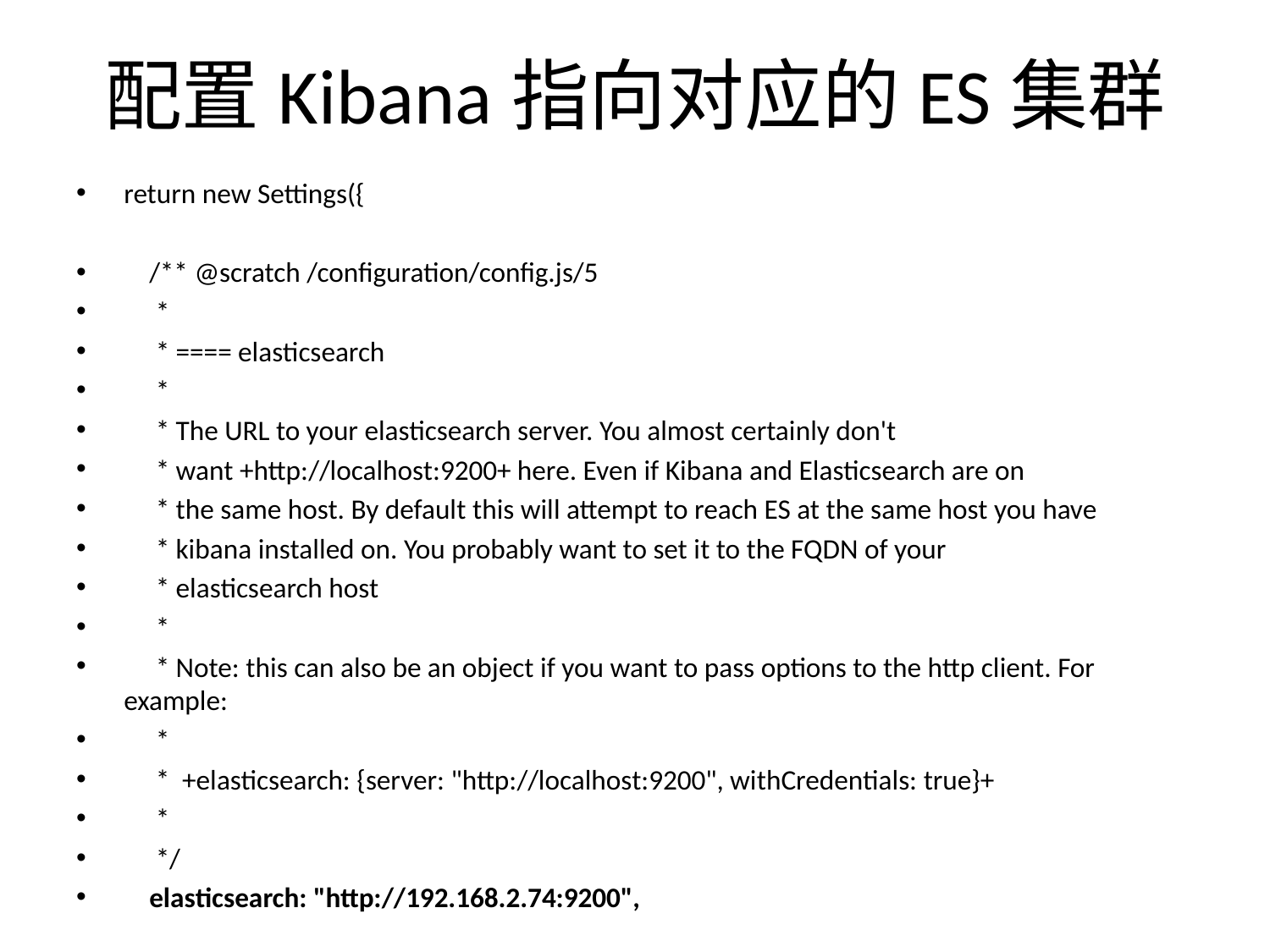

# 配置Kibana指向对应的ES集群
return new Settings({

    /** @scratch /configuration/config.js/5
     *
     * ==== elasticsearch
     *
     * The URL to your elasticsearch server. You almost certainly don't
     * want +http://localhost:9200+ here. Even if Kibana and Elasticsearch are on
     * the same host. By default this will attempt to reach ES at the same host you have
     * kibana installed on. You probably want to set it to the FQDN of your
     * elasticsearch host
     *
     * Note: this can also be an object if you want to pass options to the http client. For example:
     *
     *  +elasticsearch: {server: "http://localhost:9200", withCredentials: true}+
     *
     */
    elasticsearch: "http://192.168.2.74:9200",